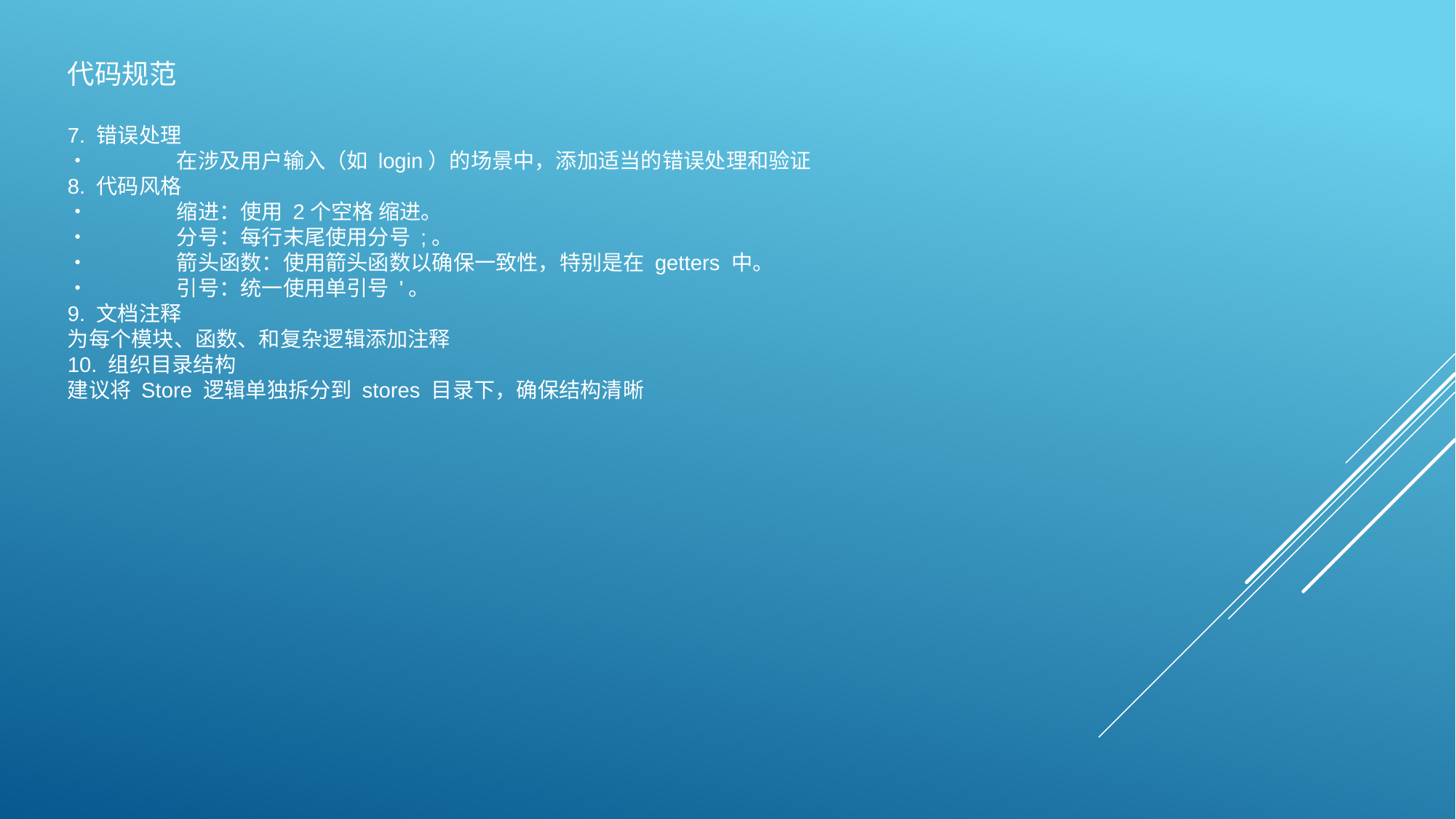

代码规范
7. 错误处理
•	在涉及用户输入（如 login）的场景中，添加适当的错误处理和验证
8. 代码风格
•	缩进：使用 2个空格 缩进。
•	分号：每行末尾使用分号 ;。
•	箭头函数：使用箭头函数以确保一致性，特别是在 getters 中。
•	引号：统一使用单引号 '。
9. 文档注释
为每个模块、函数、和复杂逻辑添加注释
10. 组织目录结构
建议将 Store 逻辑单独拆分到 stores 目录下，确保结构清晰